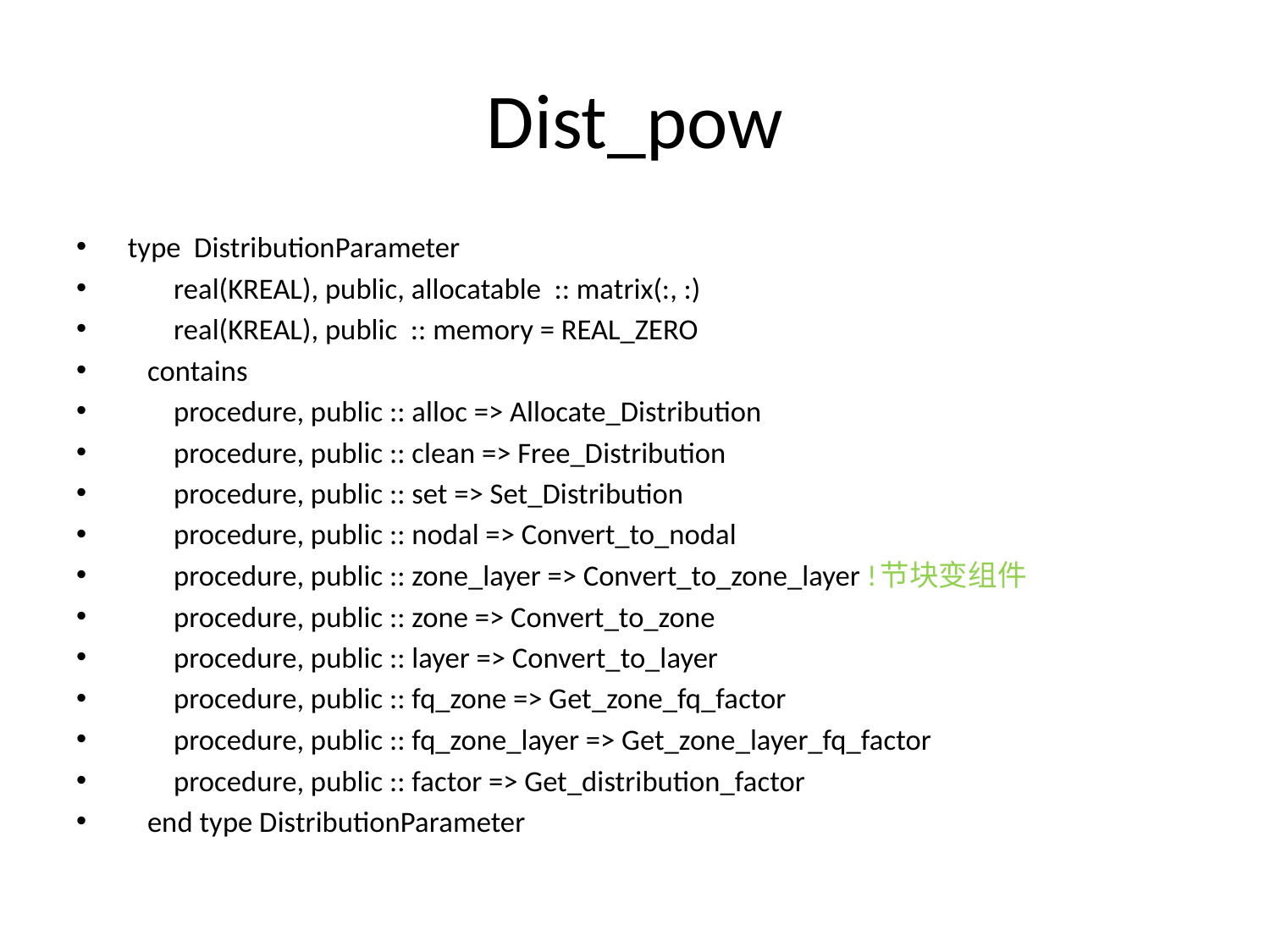

# Dist_pow
 type  DistributionParameter
        real(KREAL), public, allocatable  :: matrix(:, :)
        real(KREAL), public  :: memory = REAL_ZERO
    contains
        procedure, public :: alloc => Allocate_Distribution
        procedure, public :: clean => Free_Distribution
        procedure, public :: set => Set_Distribution
        procedure, public :: nodal => Convert_to_nodal
        procedure, public :: zone_layer => Convert_to_zone_layer !节块变组件
        procedure, public :: zone => Convert_to_zone
        procedure, public :: layer => Convert_to_layer
        procedure, public :: fq_zone => Get_zone_fq_factor
        procedure, public :: fq_zone_layer => Get_zone_layer_fq_factor
        procedure, public :: factor => Get_distribution_factor
    end type DistributionParameter